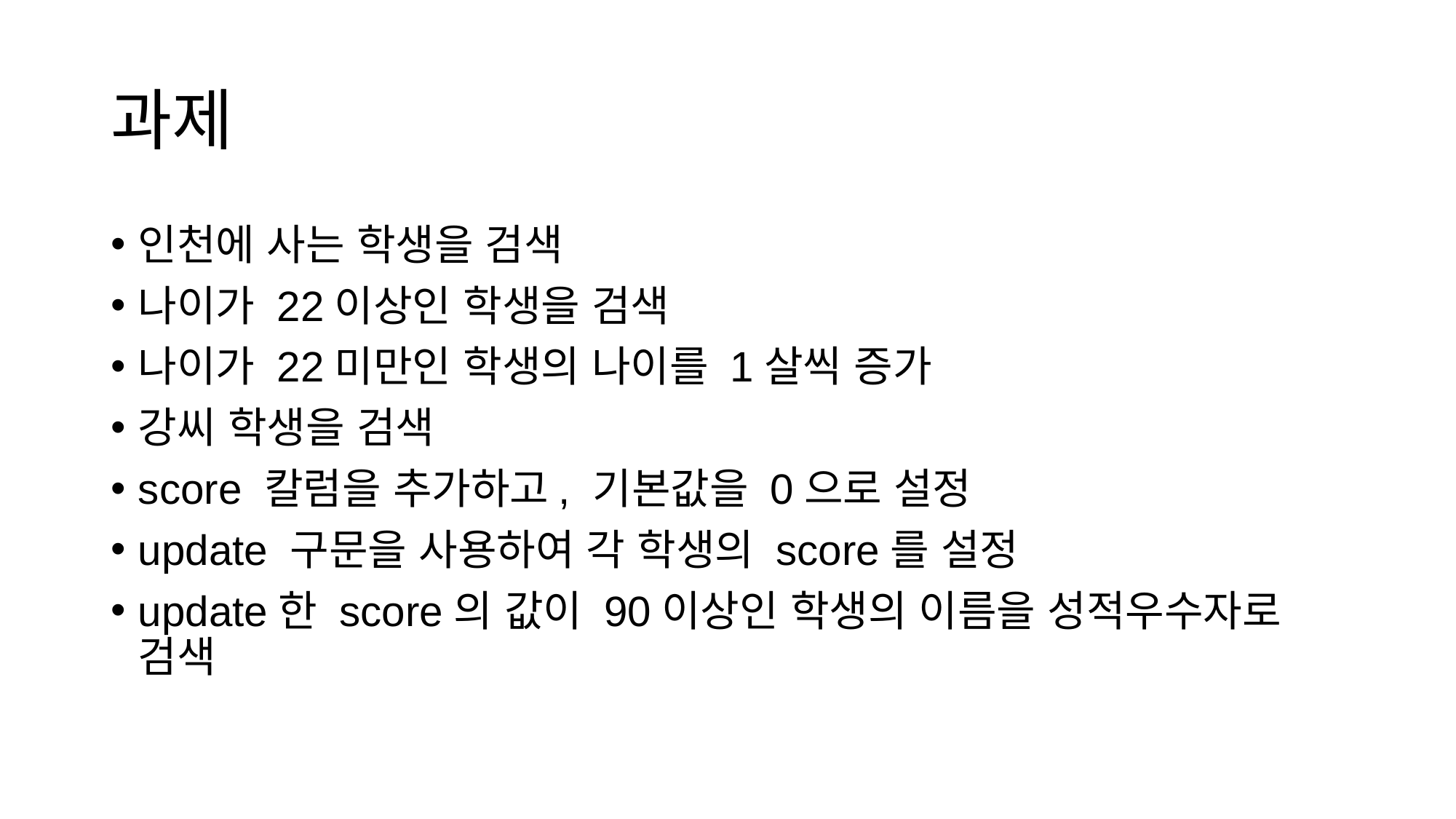

# 과제
인천에 사는 학생을 검색
나이가 22이상인 학생을 검색
나이가 22미만인 학생의 나이를 1살씩 증가
강씨 학생을 검색
score 칼럼을 추가하고, 기본값을 0으로 설정
update 구문을 사용하여 각 학생의 score를 설정
update한 score의 값이 90이상인 학생의 이름을 성적우수자로 검색